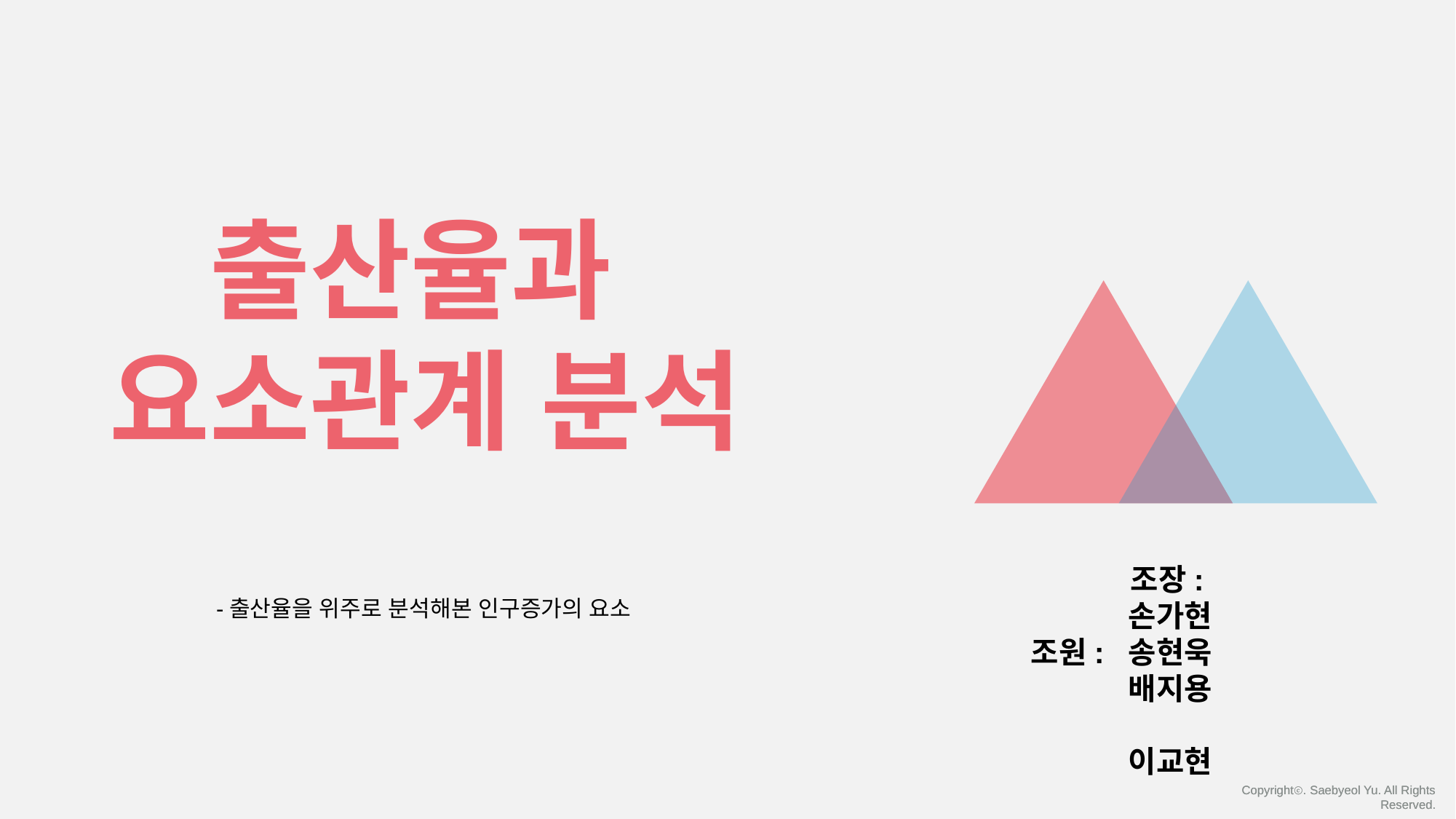

출산율과
요소관계 분석

조장:  손가현
조원:  송현욱
 배지용
		 이교현
-출산율을 위주로 분석해본 인구증가의 요소
Copyrightⓒ. Saebyeol Yu. All Rights Reserved.